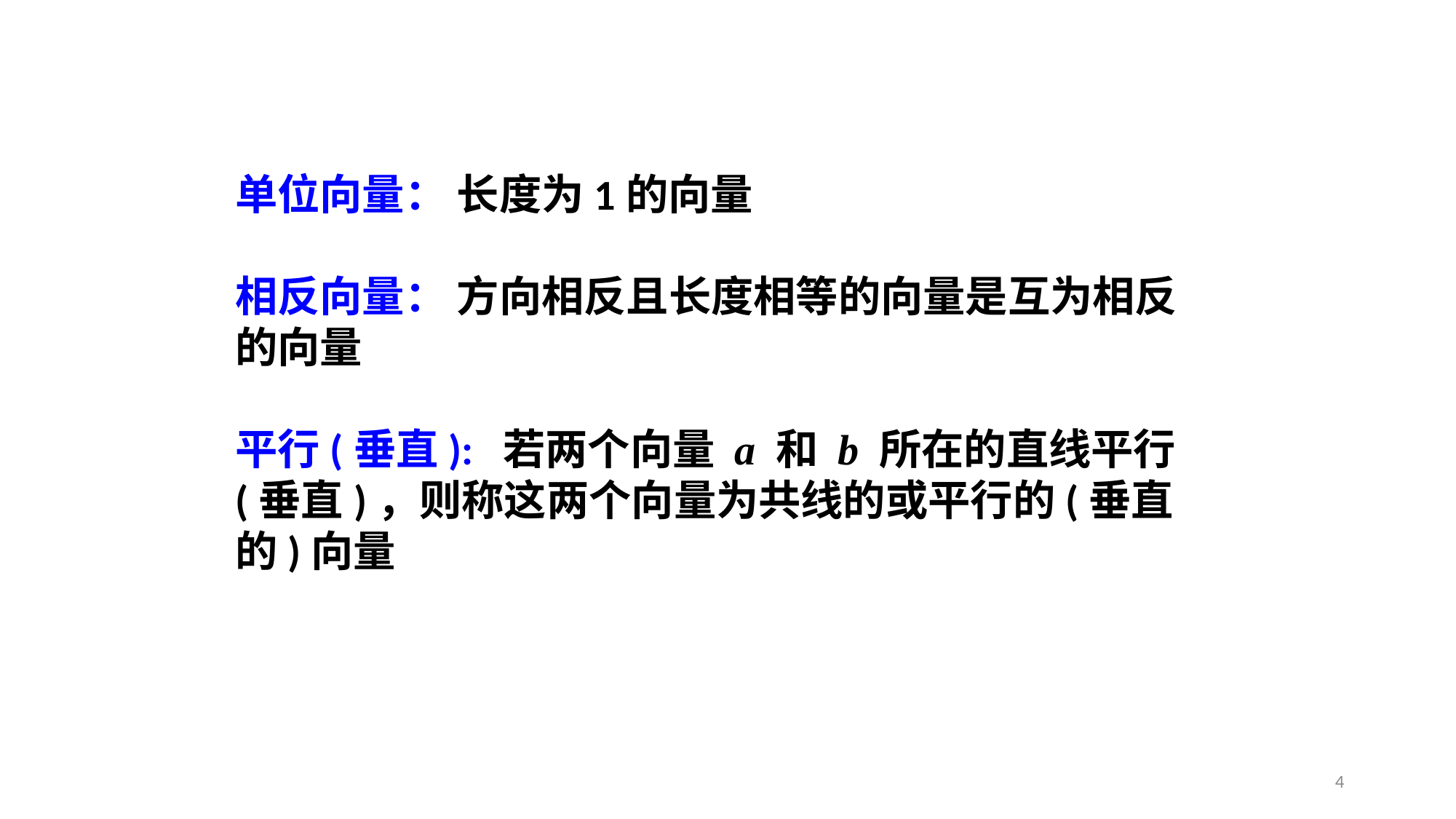

单位向量： 长度为1的向量

相反向量： 方向相反且长度相等的向量是互为相反的向量

平行(垂直):  若两个向量 a 和 b 所在的直线平行(垂直)，则称这两个向量为共线的或平行的(垂直的)向量
4